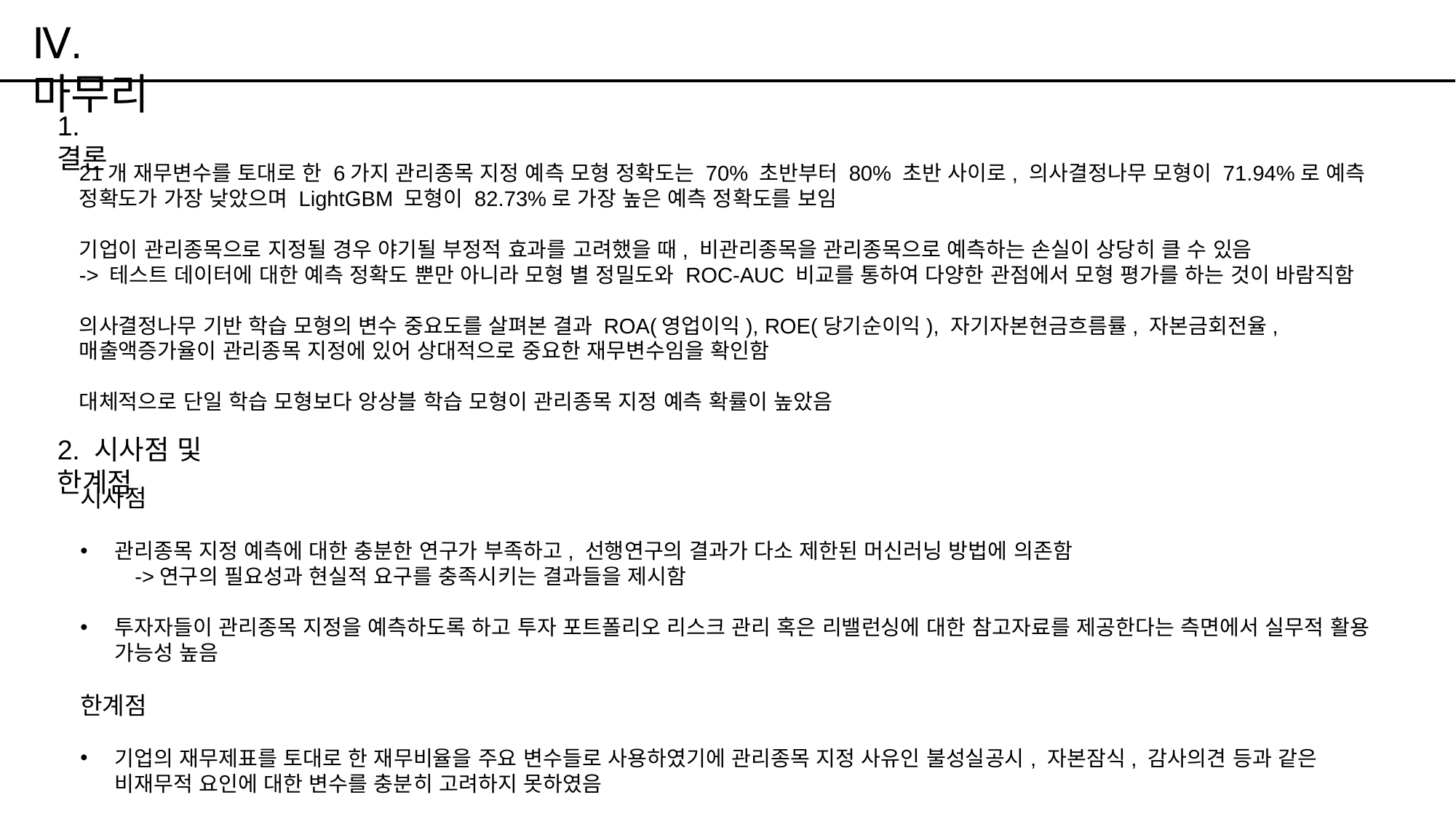

Ⅳ. 마무리
1. 결론
21개 재무변수를 토대로 한 6가지 관리종목 지정 예측 모형 정확도는 70% 초반부터 80% 초반 사이로, 의사결정나무 모형이 71.94%로 예측 정확도가 가장 낮았으며 LightGBM 모형이 82.73%로 가장 높은 예측 정확도를 보임

기업이 관리종목으로 지정될 경우 야기될 부정적 효과를 고려했을 때, 비관리종목을 관리종목으로 예측하는 손실이 상당히 클 수 있음
-> 테스트 데이터에 대한 예측 정확도 뿐만 아니라 모형 별 정밀도와 ROC-AUC 비교를 통하여 다양한 관점에서 모형 평가를 하는 것이 바람직함

의사결정나무 기반 학습 모형의 변수 중요도를 살펴본 결과 ROA(영업이익), ROE(당기순이익), 자기자본현금흐름률, 자본금회전율, 매출액증가율이 관리종목 지정에 있어 상대적으로 중요한 재무변수임을 확인함

대체적으로 단일 학습 모형보다 앙상블 학습 모형이 관리종목 지정 예측 확률이 높았음
2. 시사점 및 한계점
시사점

관리종목 지정 예측에 대한 충분한 연구가 부족하고, 선행연구의 결과가 다소 제한된 머신러닝 방법에 의존함
->연구의 필요성과 현실적 요구를 충족시키는 결과들을 제시함

투자자들이 관리종목 지정을 예측하도록 하고 투자 포트폴리오 리스크 관리 혹은 리밸런싱에 대한 참고자료를 제공한다는 측면에서 실무적 활용 가능성 높음

한계점

기업의 재무제표를 토대로 한 재무비율을 주요 변수들로 사용하였기에 관리종목 지정 사유인 불성실공시, 자본잠식, 감사의견 등과 같은 비재무적 요인에 대한 변수를 충분히 고려하지 못하였음